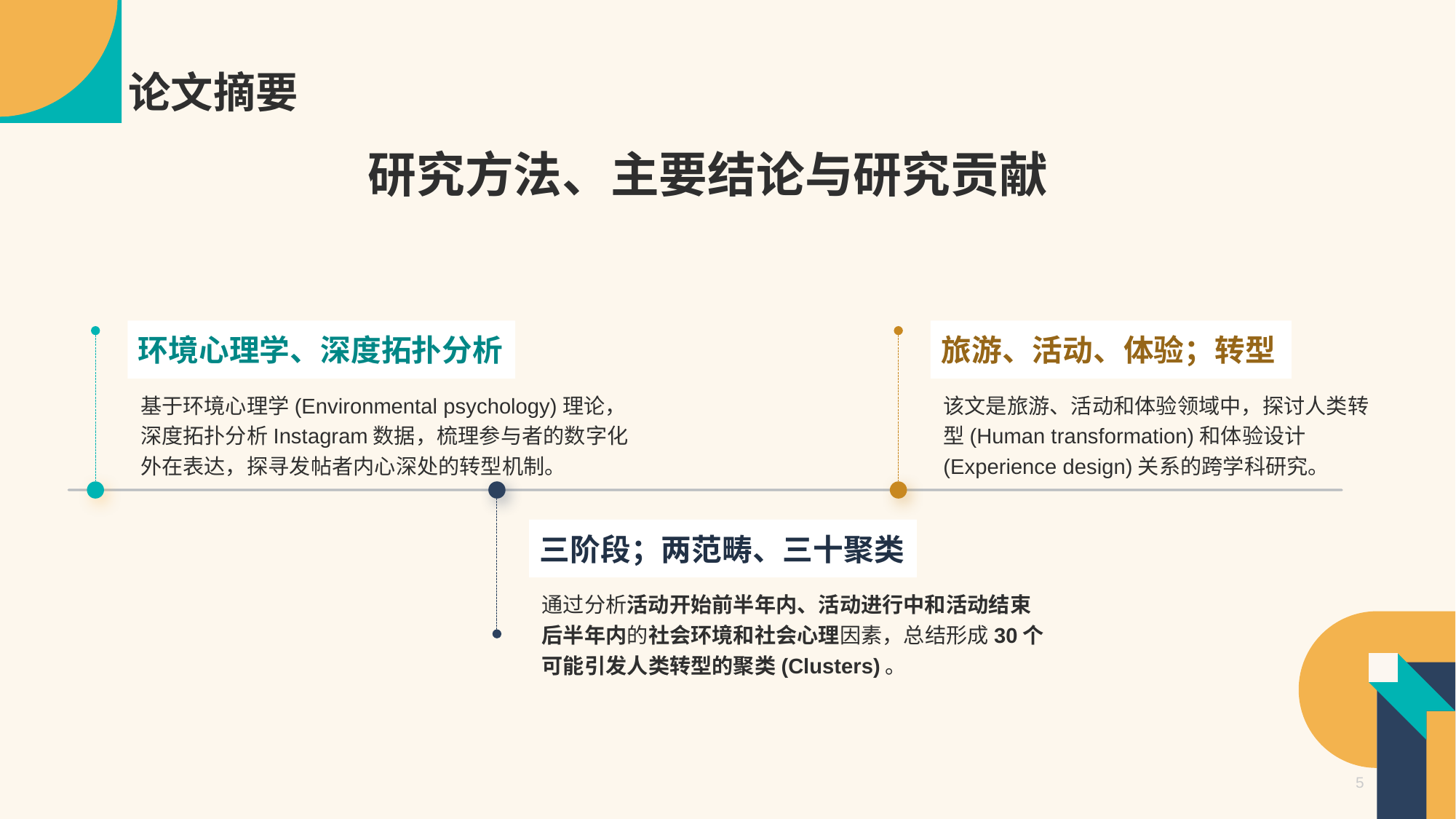

# 论文摘要
研究方法、主要结论与研究贡献
环境心理学、深度拓扑分析
基于环境心理学(Environmental psychology)理论，深度拓扑分析Instagram数据，梳理参与者的数字化外在表达，探寻发帖者内心深处的转型机制。

旅游、活动、体验；转型
该文是旅游、活动和体验领域中，探讨人类转型(Human transformation)和体验设计(Experience design)关系的跨学科研究。

三阶段；两范畴、三十聚类
通过分析活动开始前半年内、活动进行中和活动结束后半年内的社会环境和社会心理因素，总结形成30个可能引发人类转型的聚类(Clusters)。
5